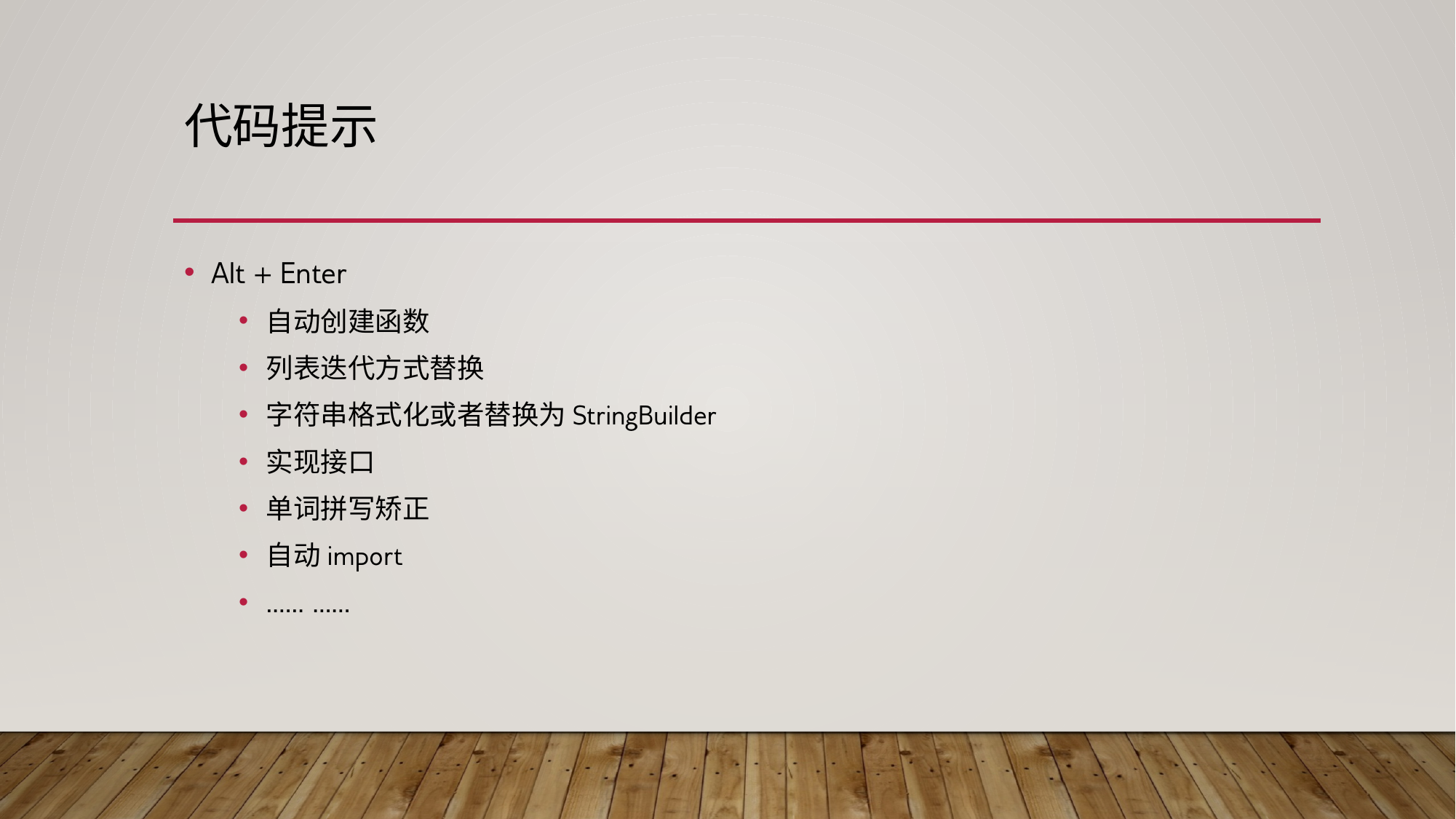

# 代码提示
Alt + Enter
自动创建函数
列表迭代方式替换
字符串格式化或者替换为StringBuilder
实现接口
单词拼写矫正
自动import
…… ……